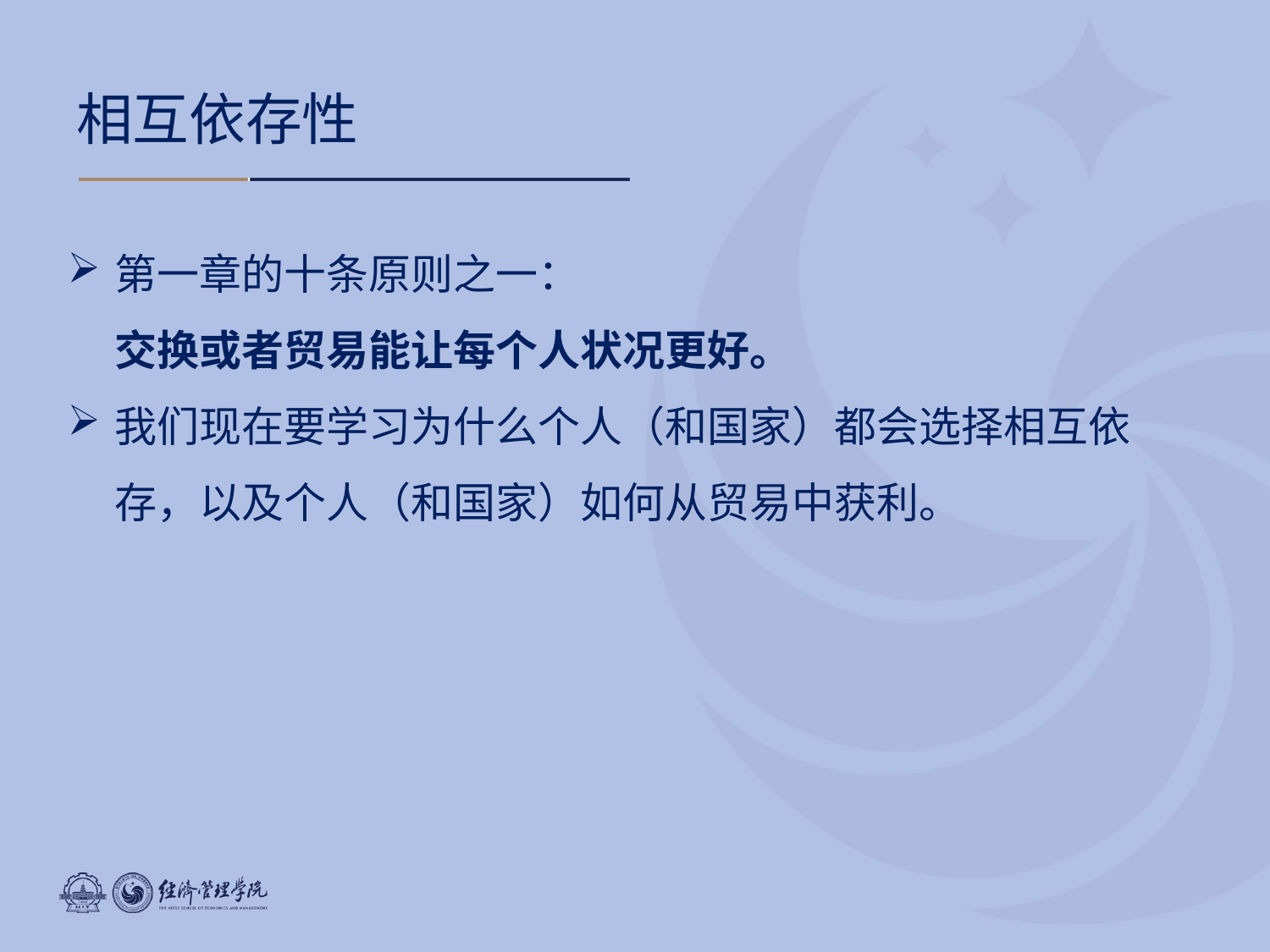

# 相互依存性
第一章的十条原则之一：
交换或者贸易能让每个人状况更好。
我们现在要学习为什么个人（和国家）都会选择相互依存，以及个人（和国家）如何从贸易中获利。